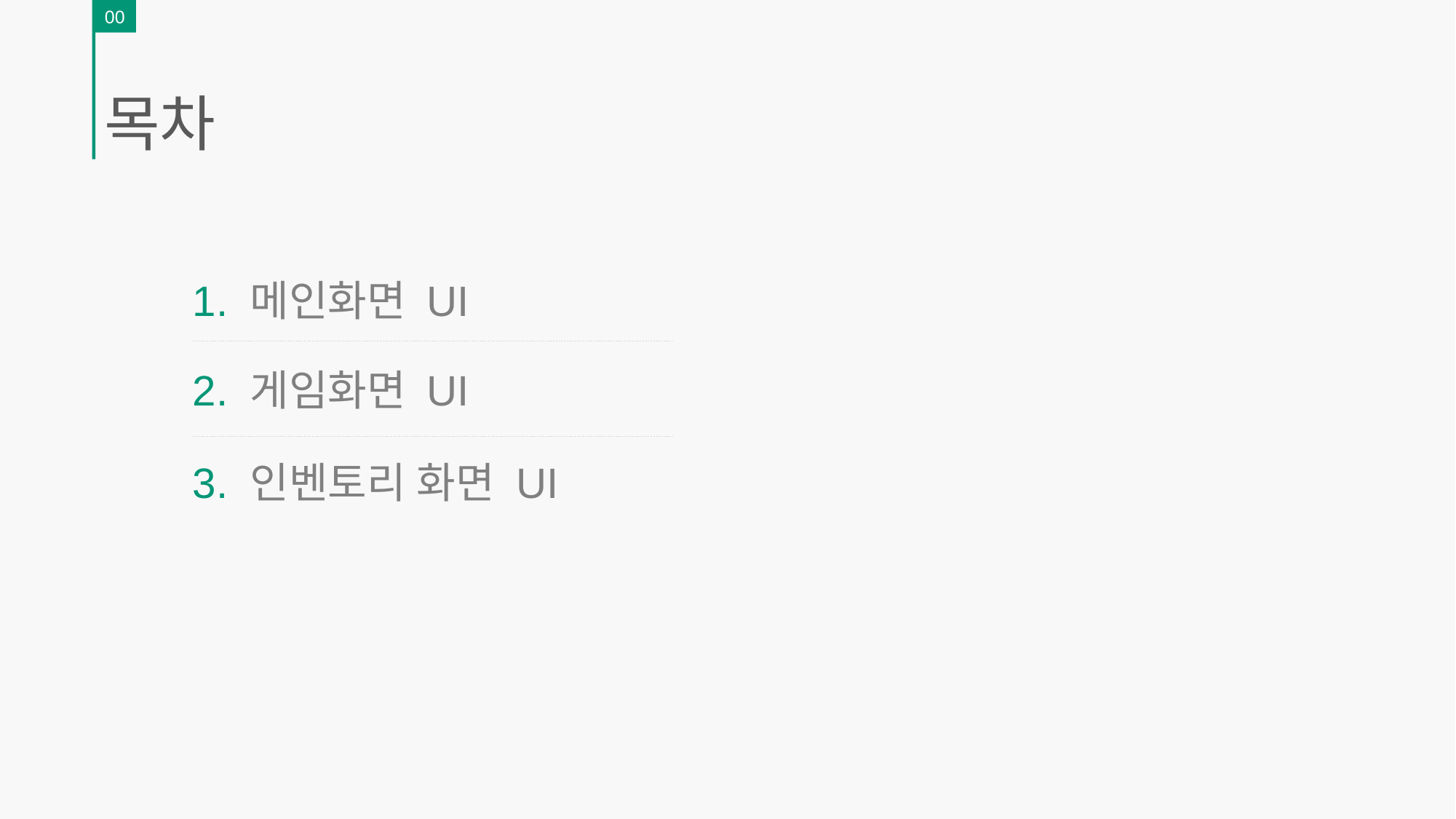

00

목차
1. 메인화면 UI
2. 게임화면 UI
3. 인벤토리 화면 UI